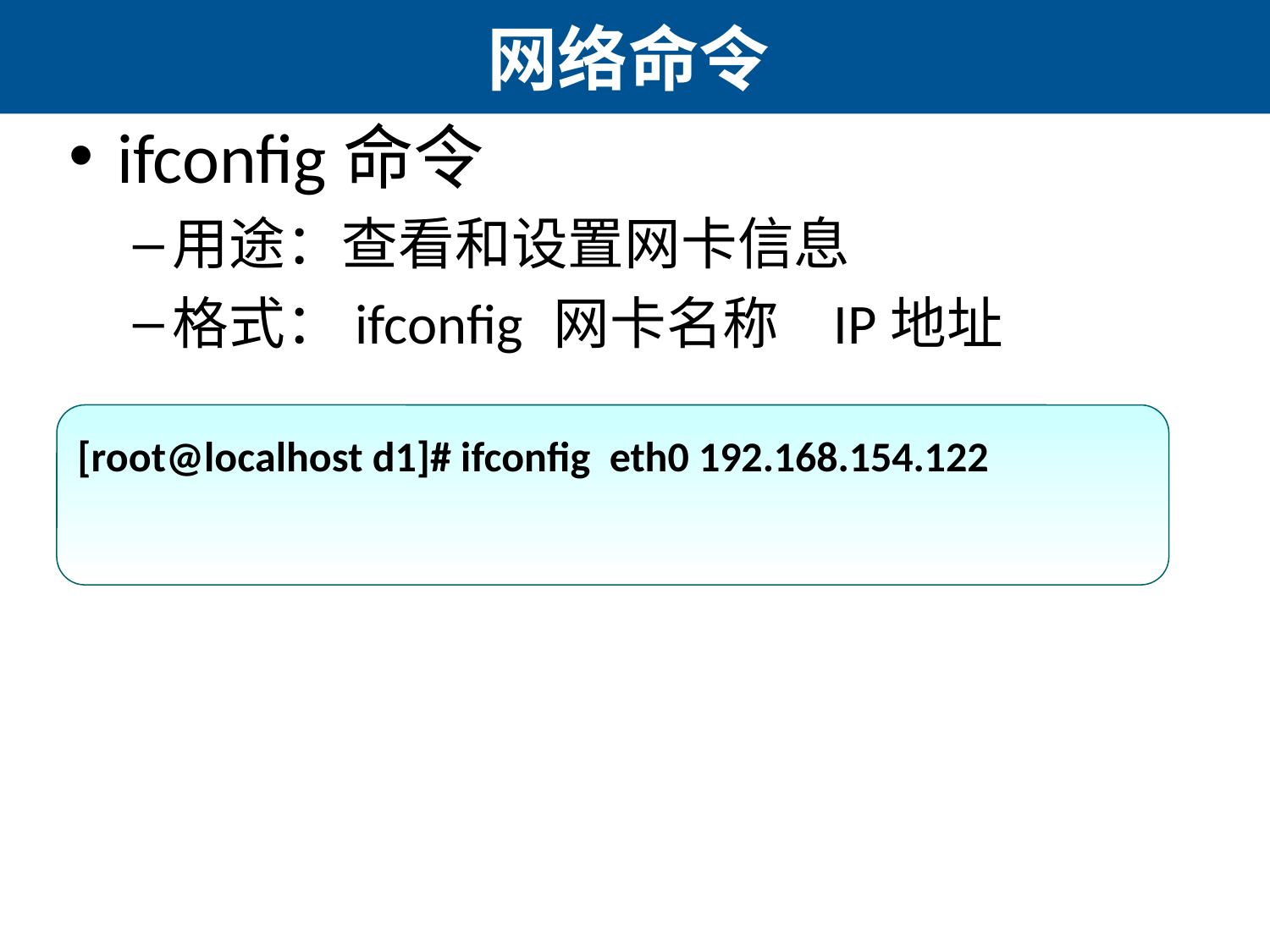

# 网络命令
ifconfig命令
用途：查看和设置网卡信息
格式：ifconfig  	网卡名称	 IP地址

[root@localhost d1]# ifconfig  eth0 192.168.154.122